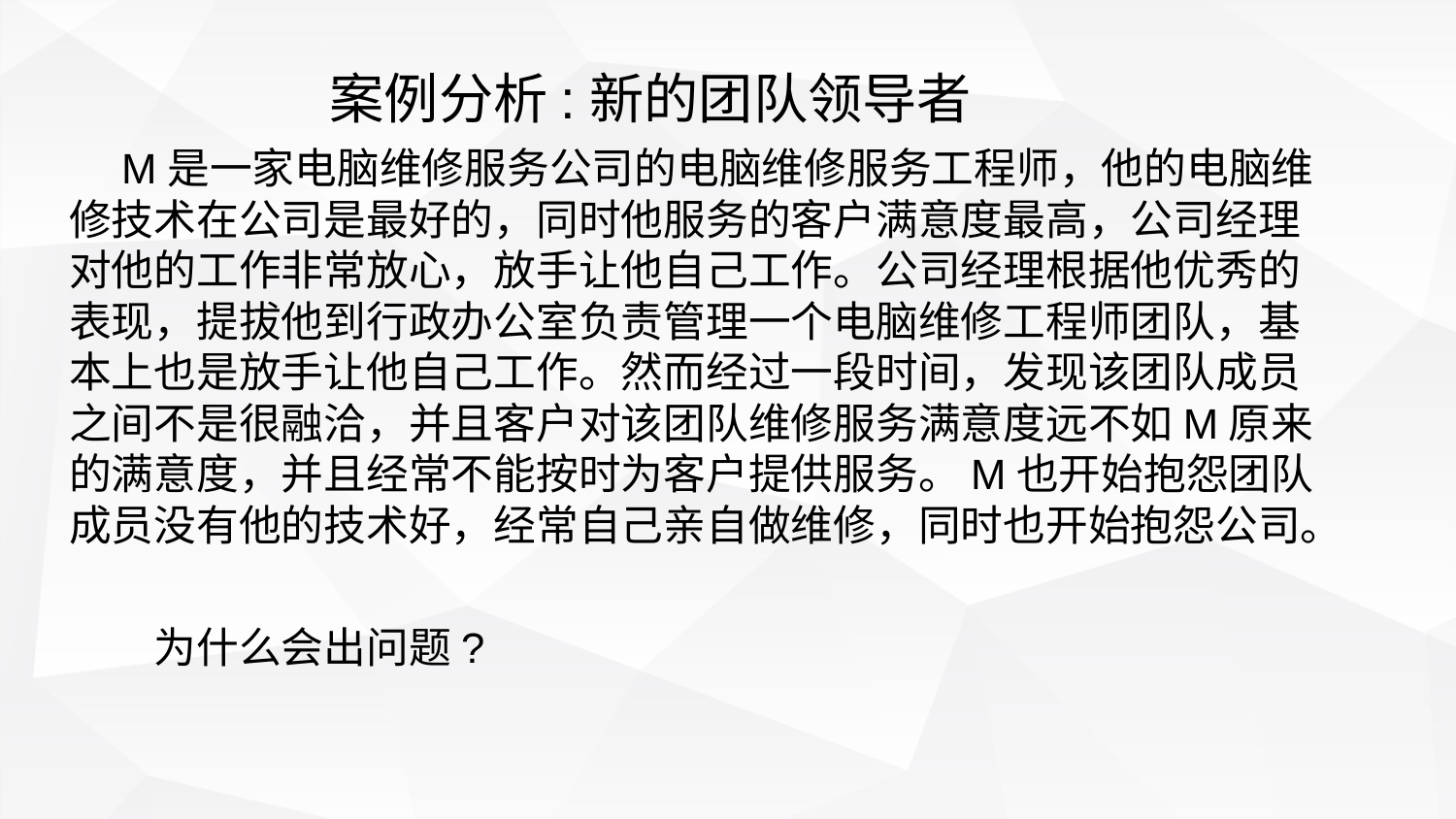

案例分析:新的团队领导者
       M是一家电脑维修服务公司的电脑维修服务工程师，他的电脑维修技术在公司是最好的，同时他服务的客户满意度最高，公司经理对他的工作非常放心，放手让他自己工作。公司经理根据他优秀的表现，提拔他到行政办公室负责管理一个电脑维修工程师团队，基本上也是放手让他自己工作。然而经过一段时间，发现该团队成员之间不是很融洽，并且客户对该团队维修服务满意度远不如M原来的满意度，并且经常不能按时为客户提供服务。M也开始抱怨团队成员没有他的技术好，经常自己亲自做维修，同时也开始抱怨公司。
　　为什么会出问题?